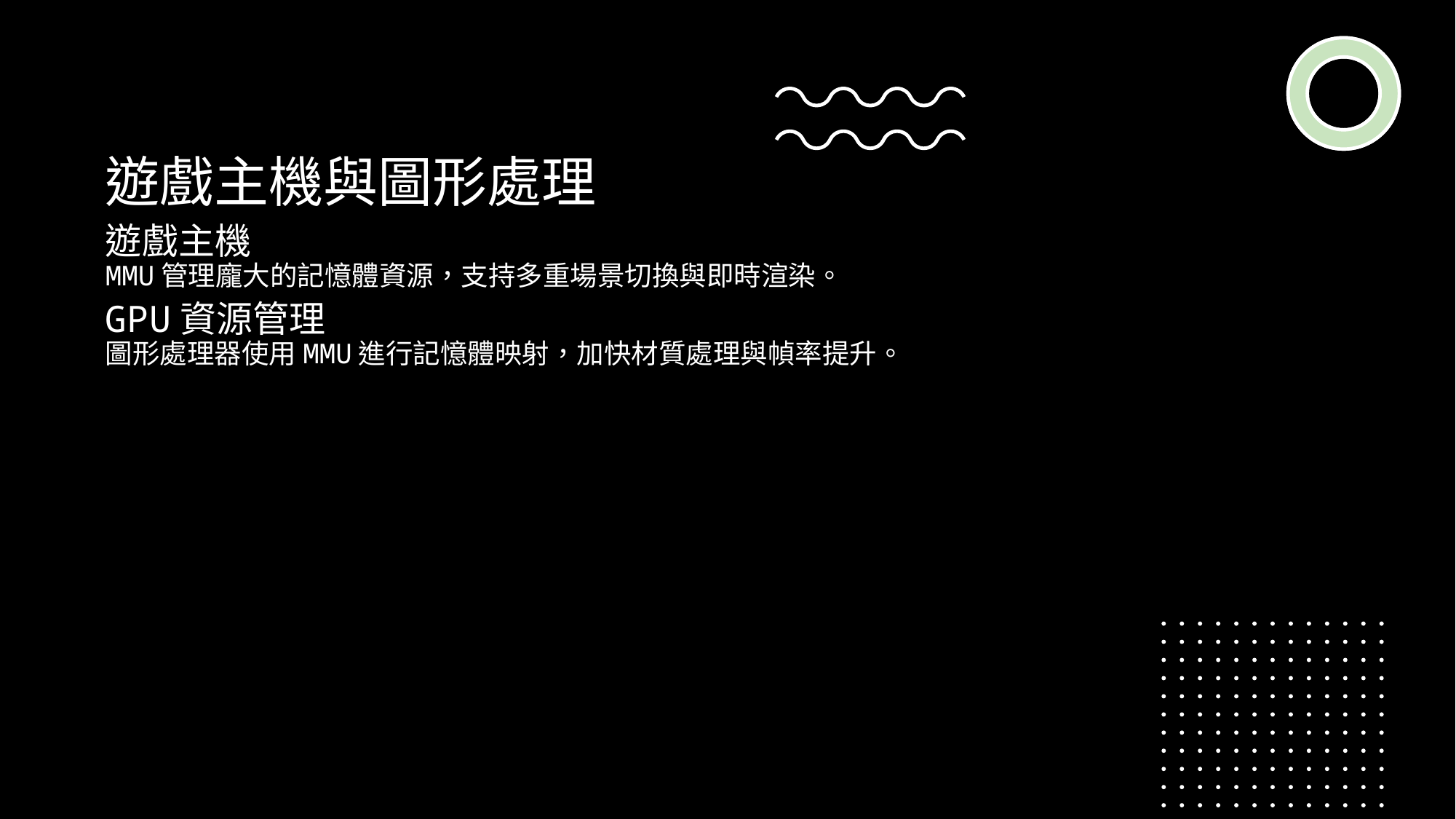

遊戲主機與圖形處理
遊戲主機
MMU管理龐大的記憶體資源，支持多重場景切換與即時渲染。
GPU資源管理
圖形處理器使用MMU進行記憶體映射，加快材質處理與幀率提升。